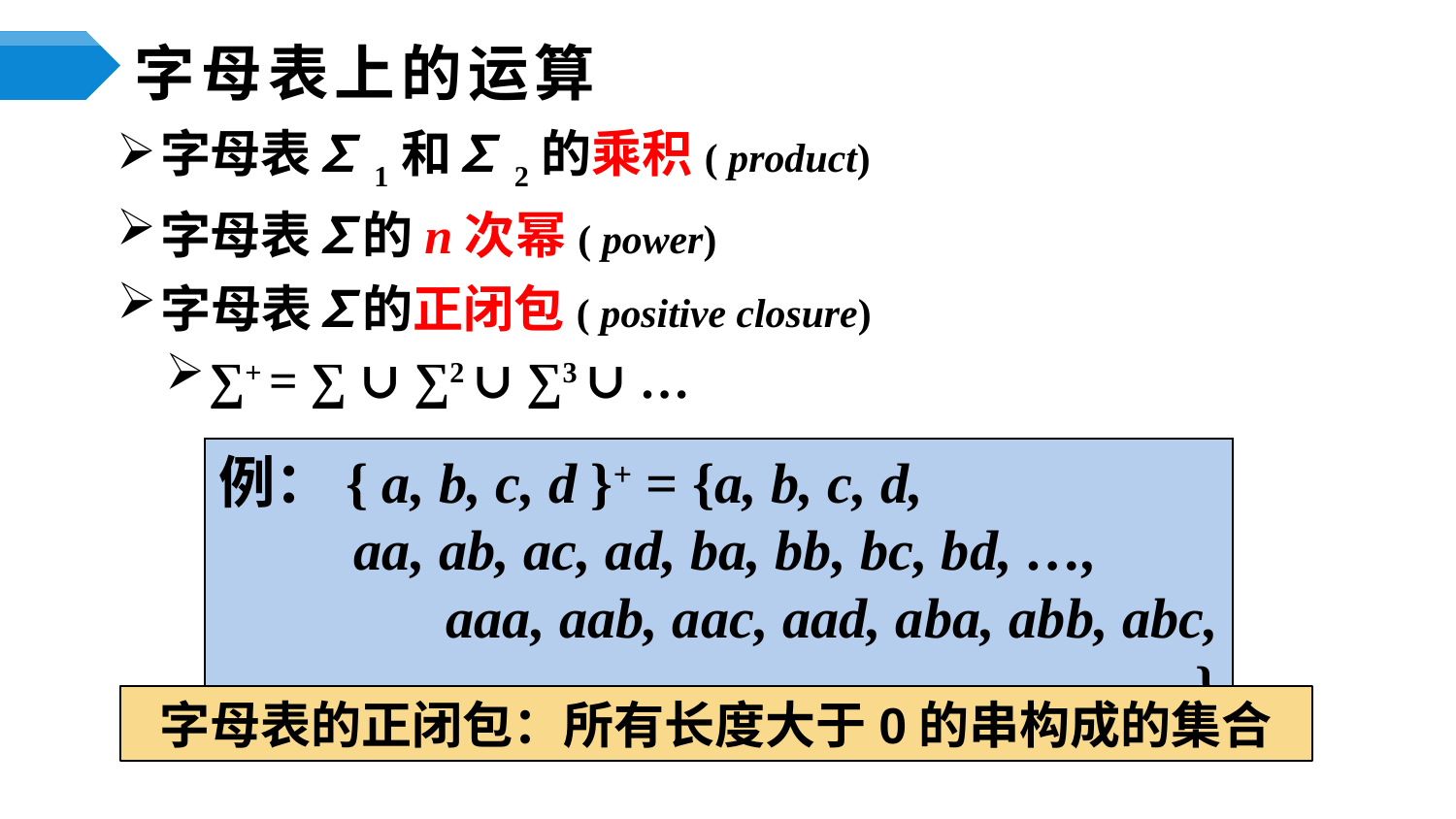

# 字母表上的运算
字母表∑1和∑2的乘积( product)
字母表∑的n次幂( power)
字母表∑的正闭包( positive closure)
∑+ = ∑ ∪ ∑2 ∪ ∑3 ∪ …

例：{ a, b, c, d }+ = {a, b, c, d,
  aa, ab, ac, ad, ba, bb, bc, bd, …,
          aaa, aab, aac, aad, aba, abb, abc, …}
字母表的正闭包：所有长度大于0的串构成的集合